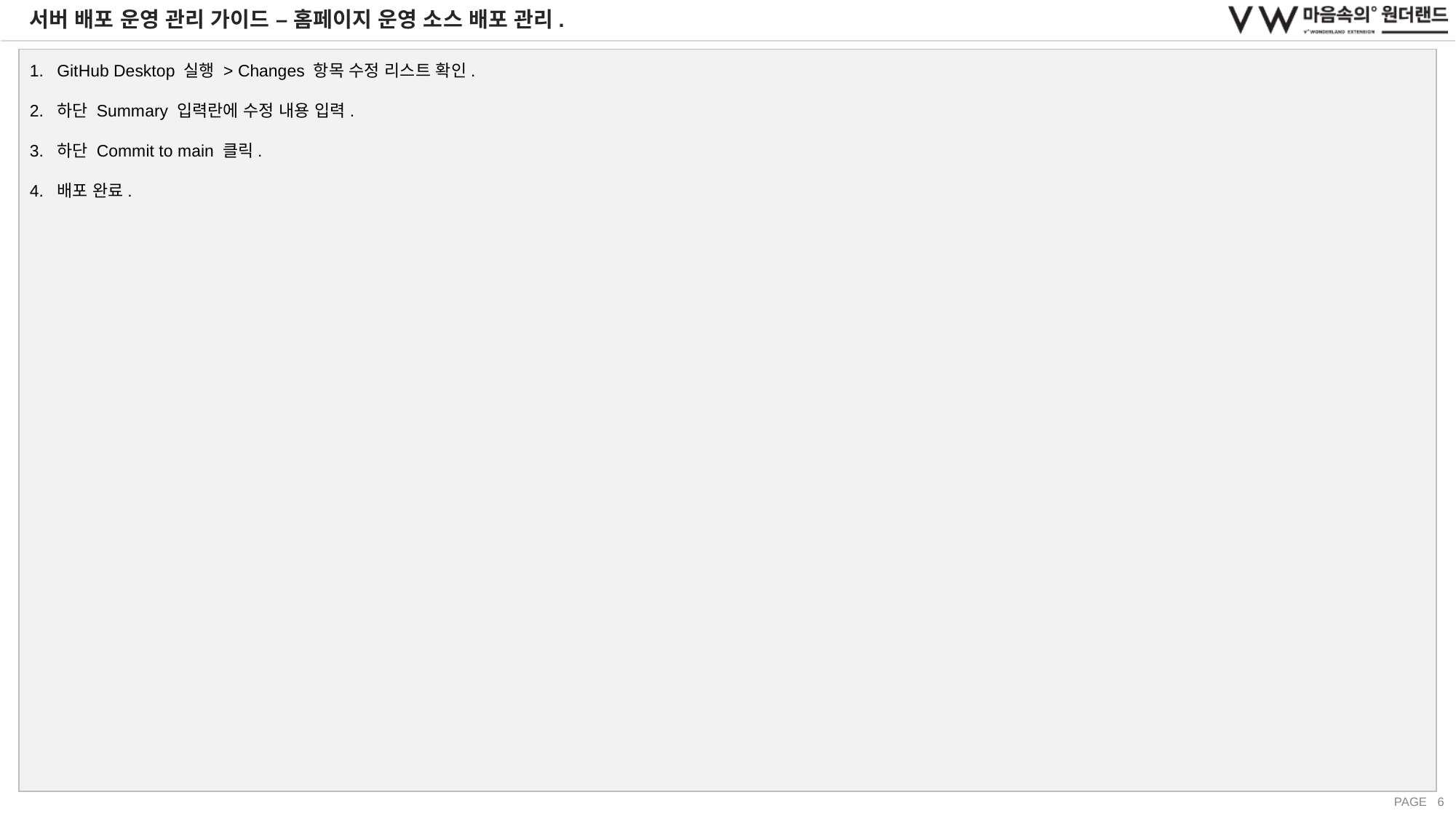

서버 배포 운영 관리 가이드 – 홈페이지 운영 소스 배포 관리.
GitHub Desktop 실행 > Changes 항목 수정 리스트 확인.

하단 Summary 입력란에 수정 내용 입력.

하단 Commit to main 클릭.

배포 완료.